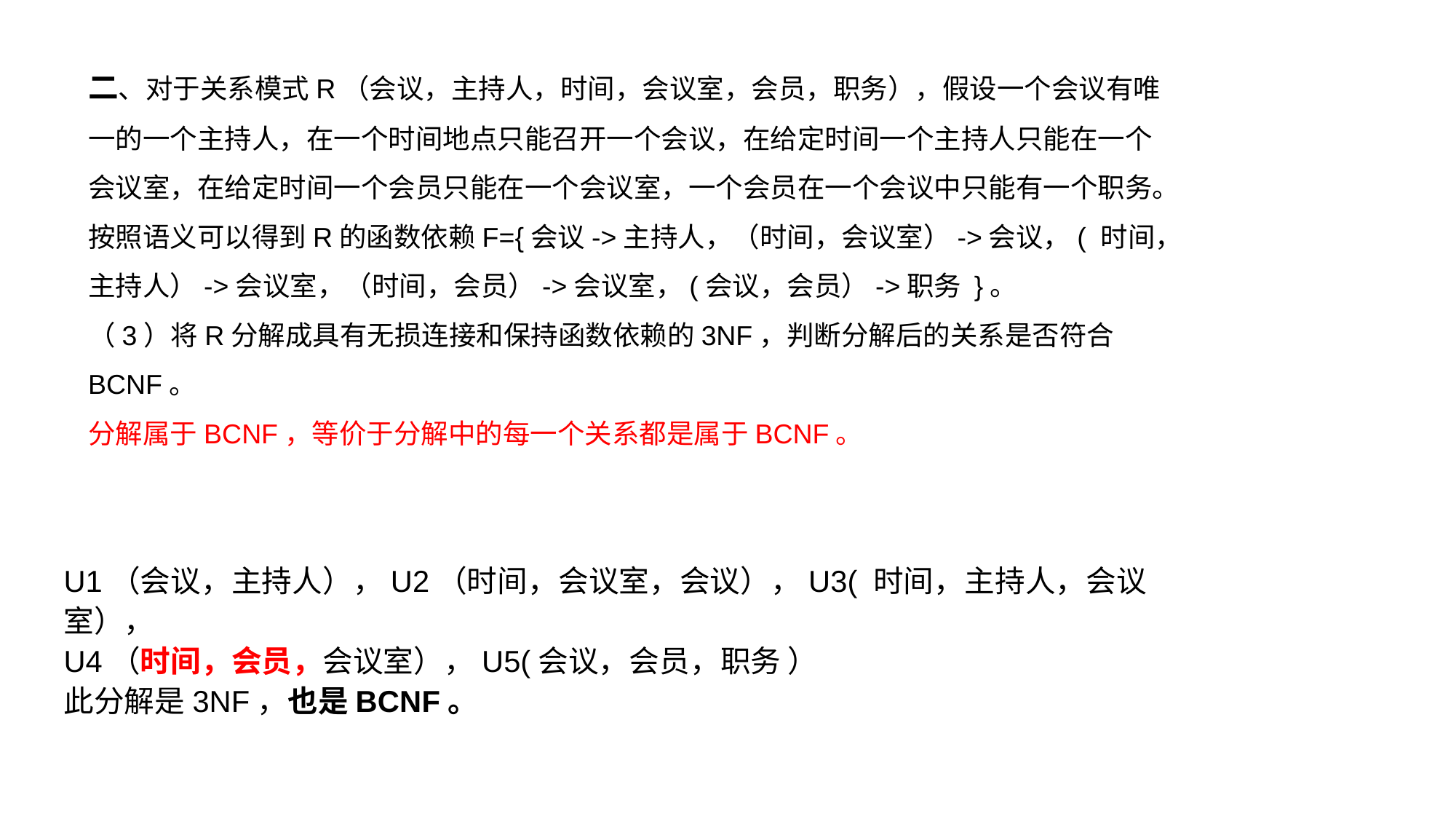

二、对于关系模式R（会议，主持人，时间，会议室，会员，职务），假设一个会议有唯一的一个主持人，在一个时间地点只能召开一个会议，在给定时间一个主持人只能在一个会议室，在给定时间一个会员只能在一个会议室，一个会员在一个会议中只能有一个职务。按照语义可以得到R的函数依赖F={会议->主持人，（时间，会议室）->会议，( 时间，主持人）->会议室，（时间，会员）->会议室，(会议，会员）->职务 }。
（3）将R分解成具有无损连接和保持函数依赖的3NF，判断分解后的关系是否符合BCNF。
分解属于BCNF，等价于分解中的每一个关系都是属于BCNF。

U1（会议，主持人），U2（时间，会议室，会议），U3( 时间，主持人，会议室），
U4（时间，会员，会议室），U5(会议，会员，职务 ）
此分解是3NF，也是BCNF。